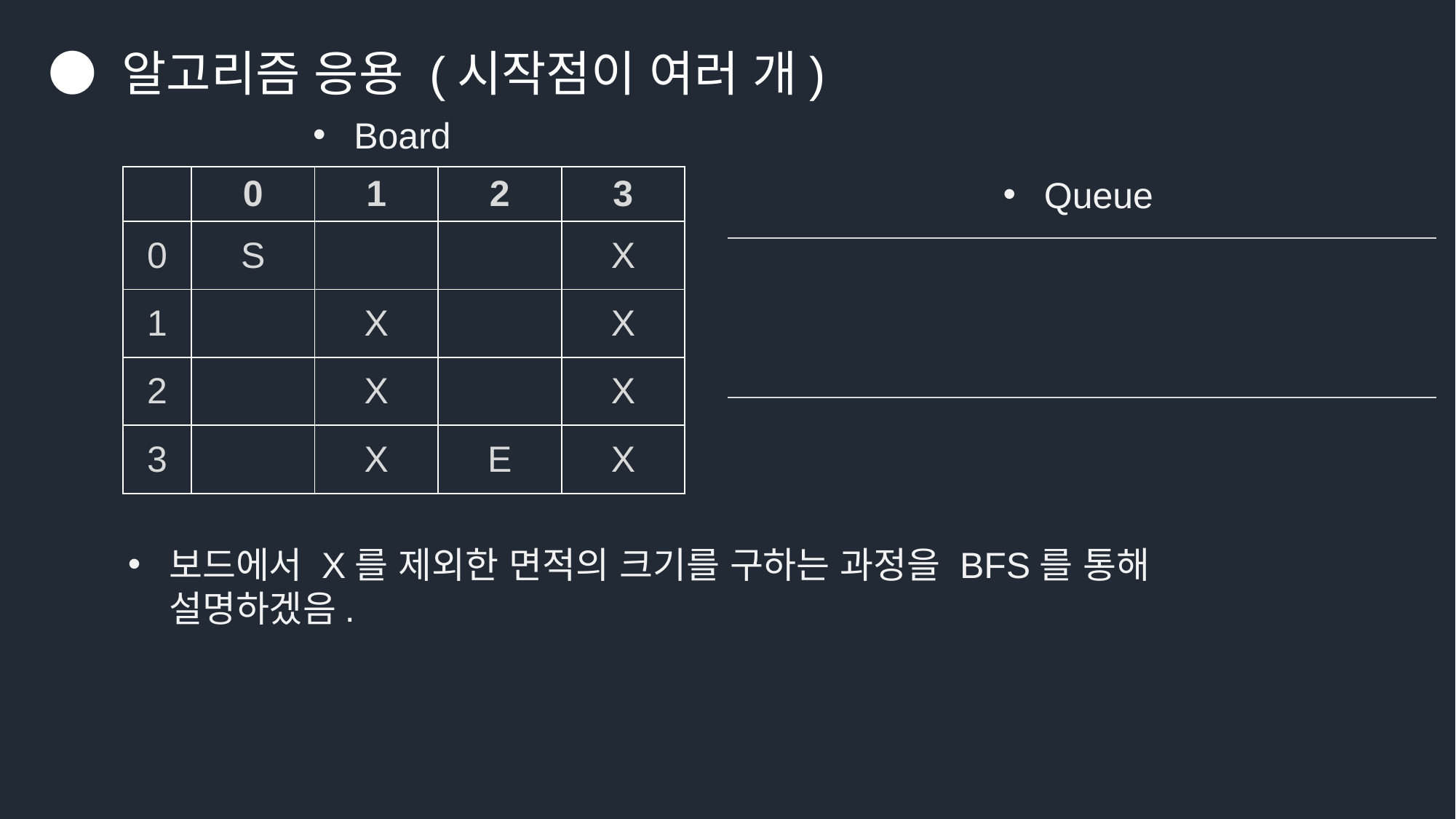

● 알고리즘 응용 (시작점이 여러 개)
Board
|  | 0 | 1 | 2 | 3 |
| --- | --- | --- | --- | --- |
| 0 | S |  |  | X |
| 1 |  | X |  | X |
| 2 |  | X |  | X |
| 3 |  | X | E | X |
Queue
|  |  |  |  |  |  |  |
| --- | --- | --- | --- | --- | --- | --- |
|  |  |  |  |  |  |  |
보드에서 X를 제외한 면적의 크기를 구하는 과정을 BFS를 통해 설명하겠음.